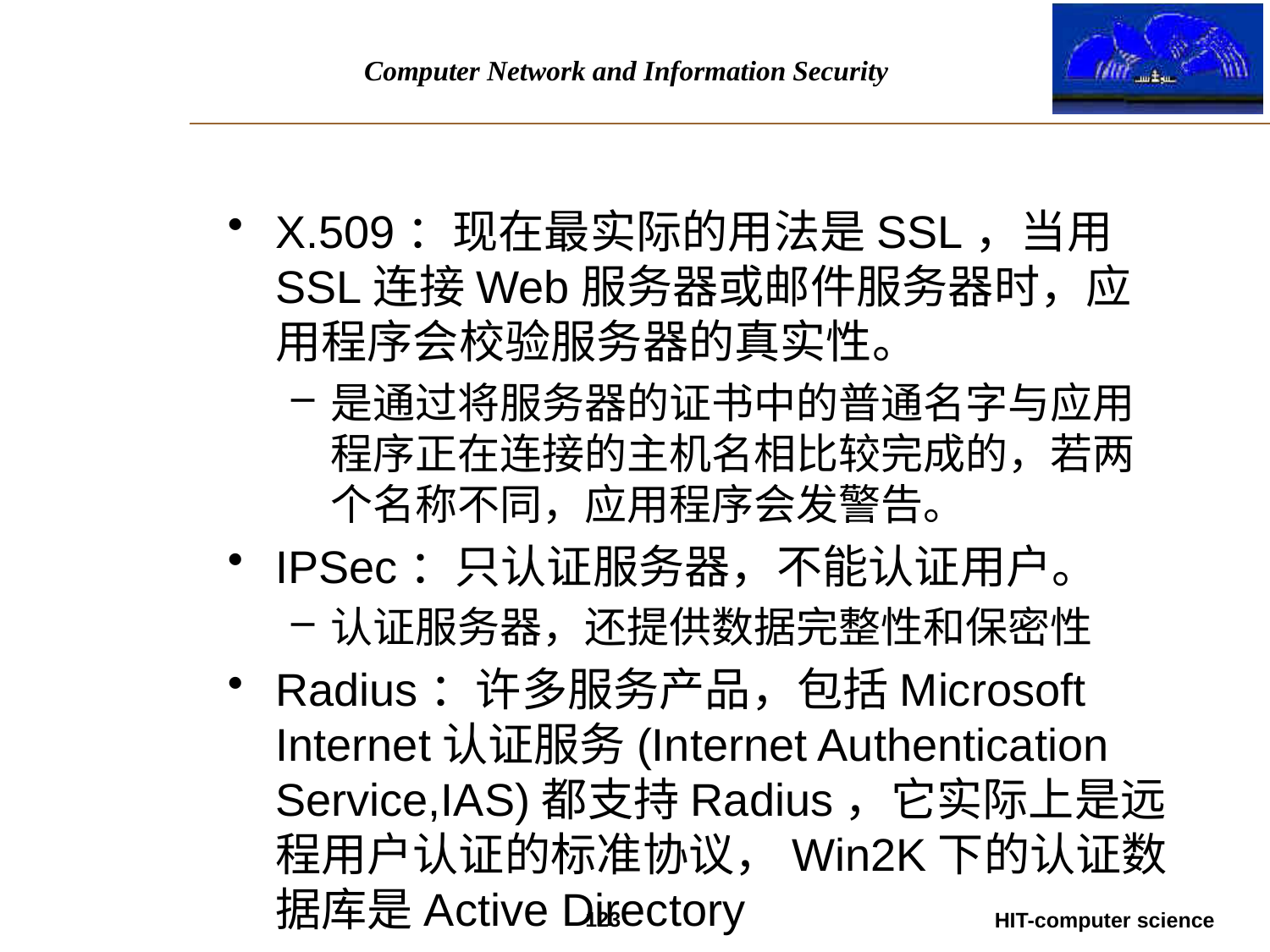

X.509：现在最实际的用法是SSL，当用SSL连接Web服务器或邮件服务器时，应用程序会校验服务器的真实性。
是通过将服务器的证书中的普通名字与应用程序正在连接的主机名相比较完成的，若两个名称不同，应用程序会发警告。
IPSec：只认证服务器，不能认证用户。
认证服务器，还提供数据完整性和保密性
Radius：许多服务产品，包括Microsoft Internet认证服务(Internet Authentication Service,IAS)都支持Radius，它实际上是远程用户认证的标准协议，Win2K下的认证数据库是Active Directory

123
HIT-computer science